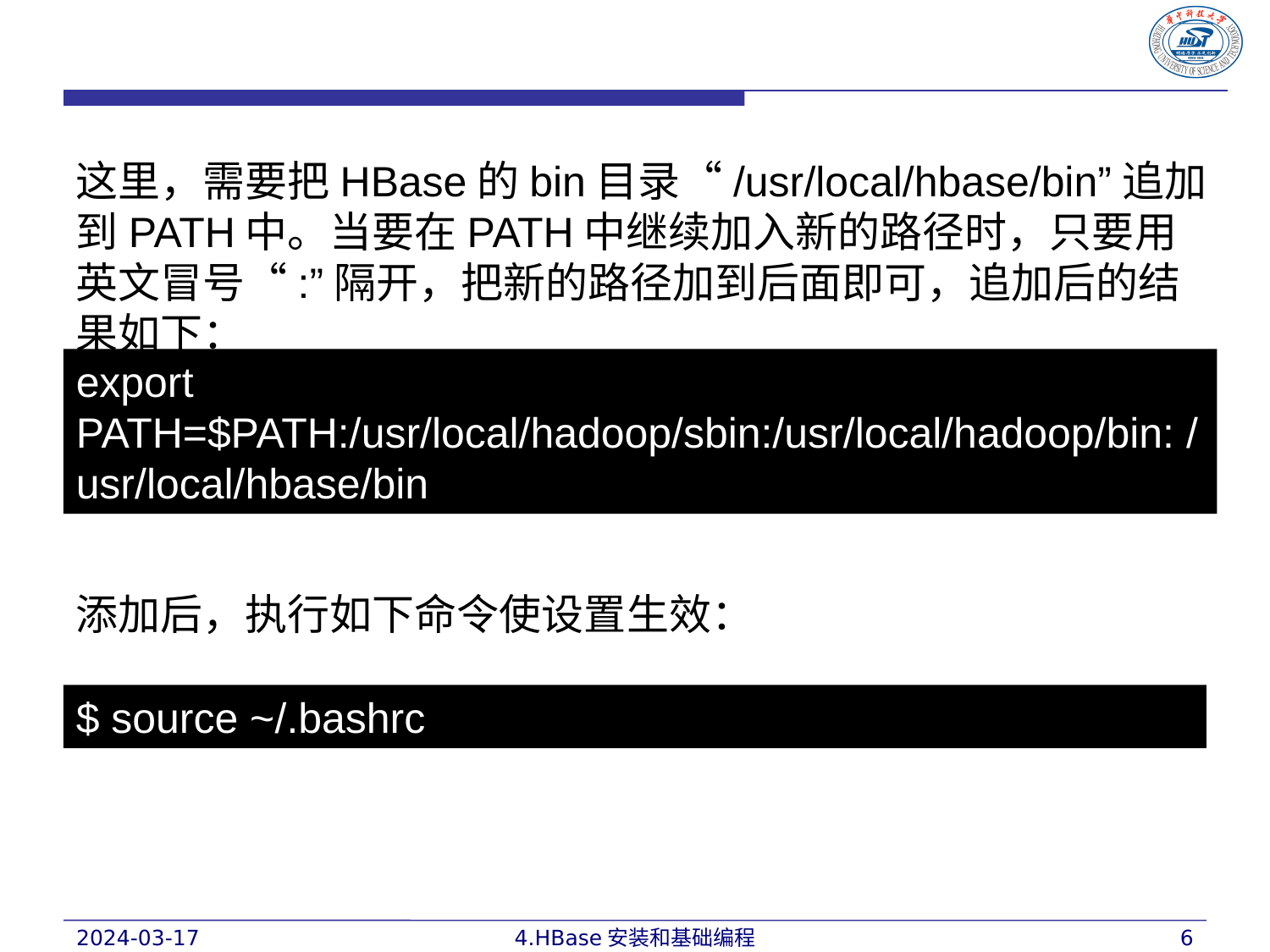

这里，需要把HBase的bin目录“/usr/local/hbase/bin”追加到PATH中。当要在PATH中继续加入新的路径时，只要用英文冒号“:”隔开，把新的路径加到后面即可，追加后的结果如下：
export PATH=$PATH:/usr/local/hadoop/sbin:/usr/local/hadoop/bin: /usr/local/hbase/bin
添加后，执行如下命令使设置生效：
$ source ~/.bashrc
2024-03-17
4.HBase安装和基础编程
6